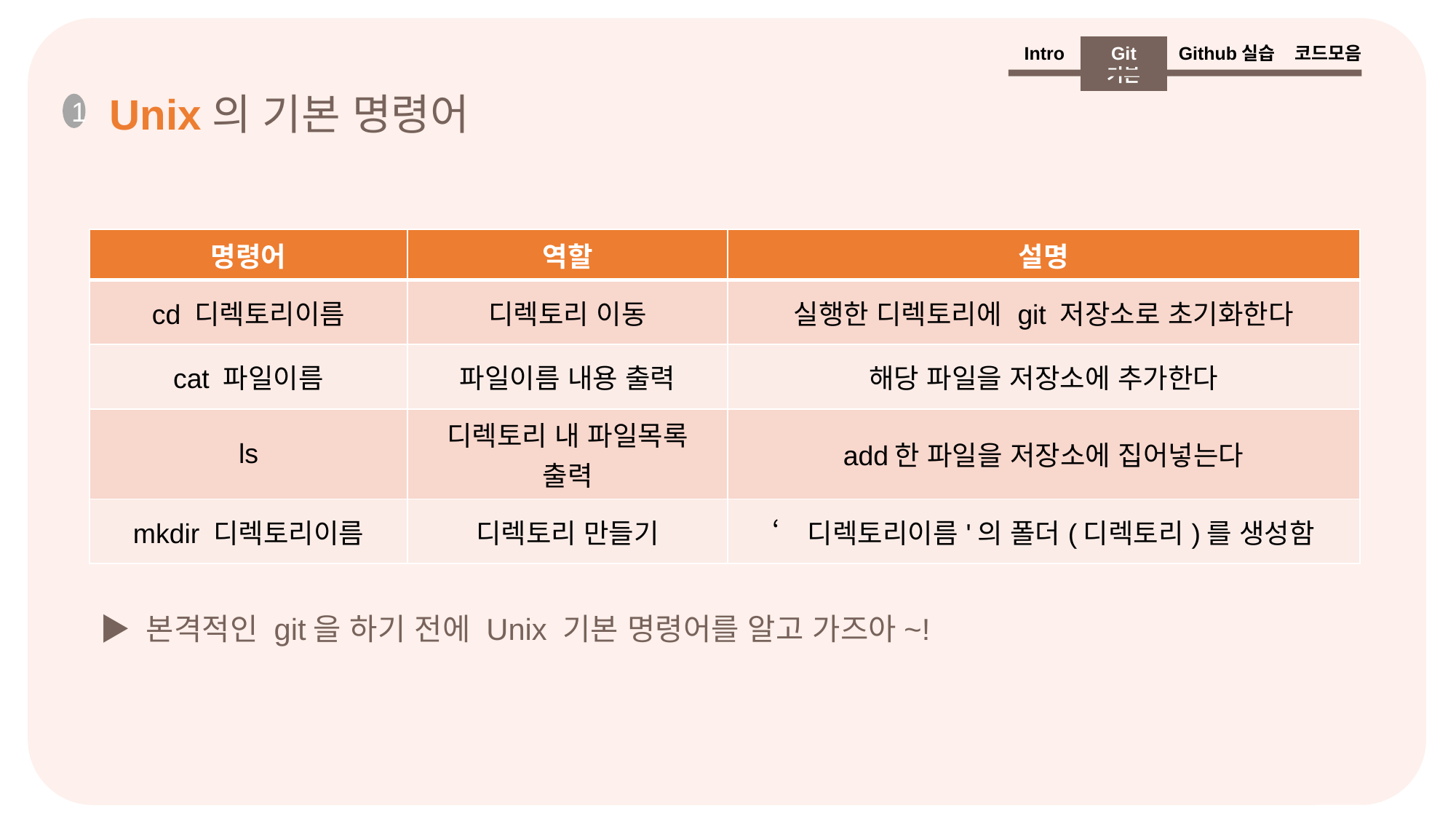

Intro
Git 기본
Github실습
코드모음

Unix의 기본 명령어
1
| 명령어 | 역할 | 설명 |
| --- | --- | --- |
| cd 디렉토리이름 | 디렉토리 이동 | 실행한 디렉토리에 git 저장소로 초기화한다 |
| cat 파일이름 | 파일이름 내용 출력 | 해당 파일을 저장소에 추가한다 |
| ls | 디렉토리 내 파일목록 출력 | add한 파일을 저장소에 집어넣는다 |
| mkdir 디렉토리이름 | 디렉토리 만들기 | ‘디렉토리이름'의 폴더(디렉토리)를 생성함 |
▶ 본격적인 git을 하기 전에 Unix 기본 명령어를 알고 가즈아~!